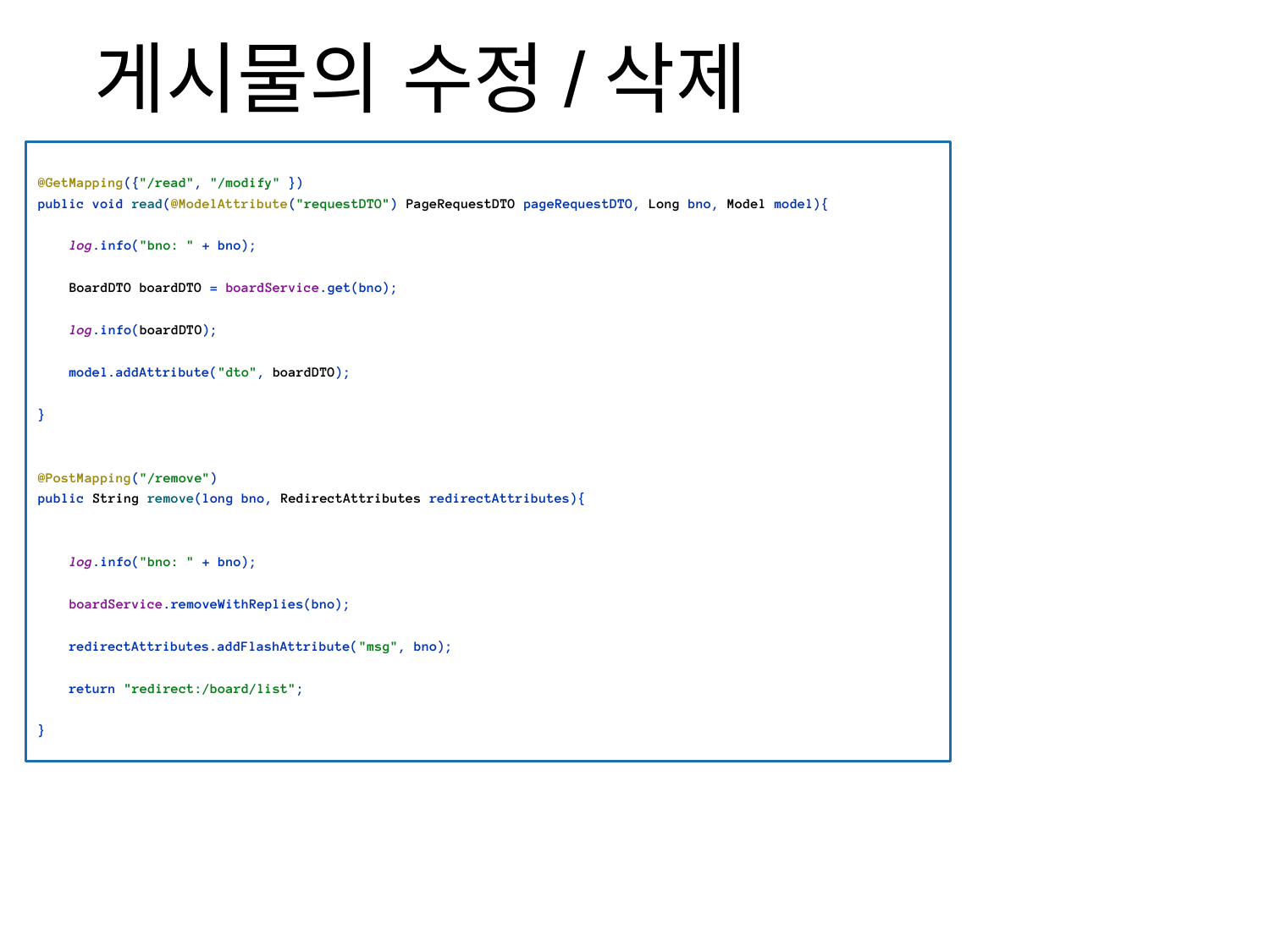

# 게시물의 수정/삭제
@GetMapping({"/read", "/modify" })
public void read(@ModelAttribute("requestDTO") PageRequestDTO pageRequestDTO, Long bno, Model model){
    log.info("bno: " + bno);
    BoardDTO boardDTO = boardService.get(bno);
    log.info(boardDTO);
    model.addAttribute("dto", boardDTO);
}
@PostMapping("/remove")
public String remove(long bno, RedirectAttributes redirectAttributes){
    log.info("bno: " + bno);
    boardService.removeWithReplies(bno);
    redirectAttributes.addFlashAttribute("msg", bno);
    return "redirect:/board/list";
}